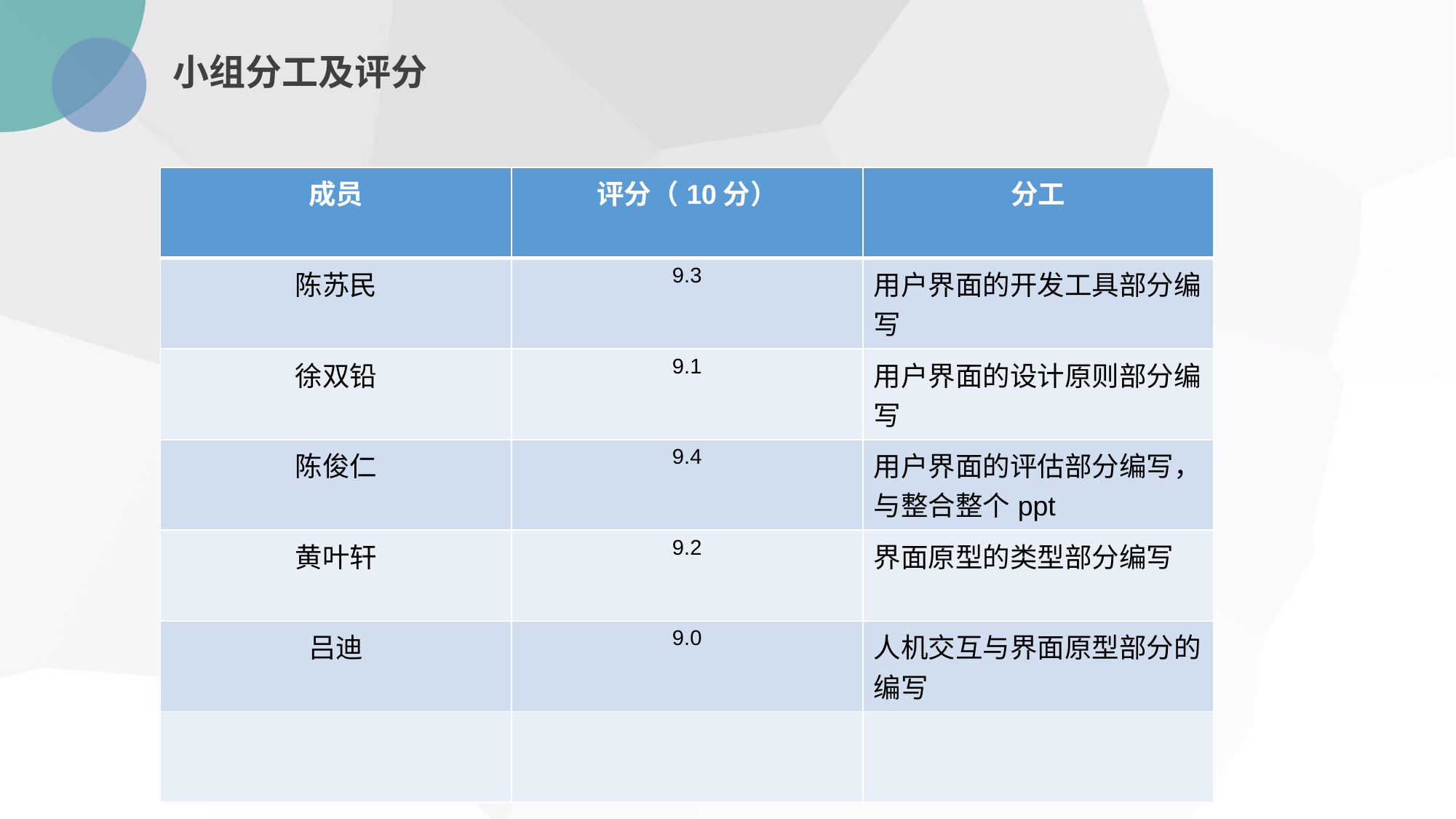

小组分工及评分
| 成员 | 评分（10分） | 分工 |
| --- | --- | --- |
| 陈苏民 | 9.3 | 用户界面的开发工具部分编写 |
| 徐双铅 | 9.1 | 用户界面的设计原则部分编写 |
| 陈俊仁 | 9.4 | 用户界面的评估部分编写，与整合整个ppt |
| 黄叶轩 | 9.2 | 界面原型的类型部分编写 |
| 吕迪 | 9.0 | 人机交互与界面原型部分的编写 |
|  |  |  |